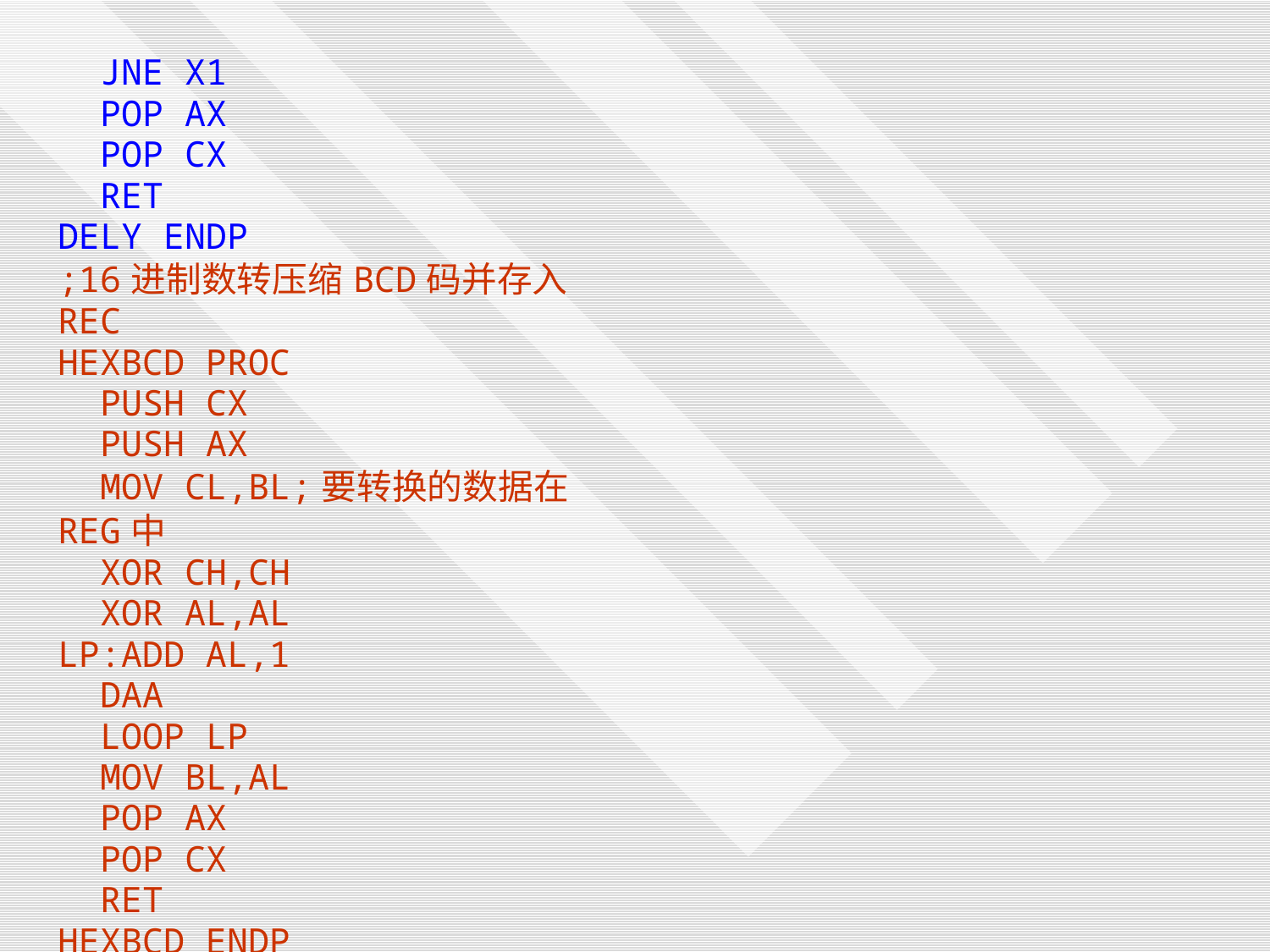

| JNE X1 POP AX POP CX RET DELY ENDP ;16进制数转压缩BCD码并存入REC HEXBCD PROC PUSH CX PUSH AX MOV CL,BL;要转换的数据在REG中 XOR CH,CH XOR AL,AL LP:ADD AL,1 DAA LOOP LP MOV BL,AL POP AX POP CX RET HEXBCD ENDP CODE ENDS END CLOCK |  |
| --- | --- |